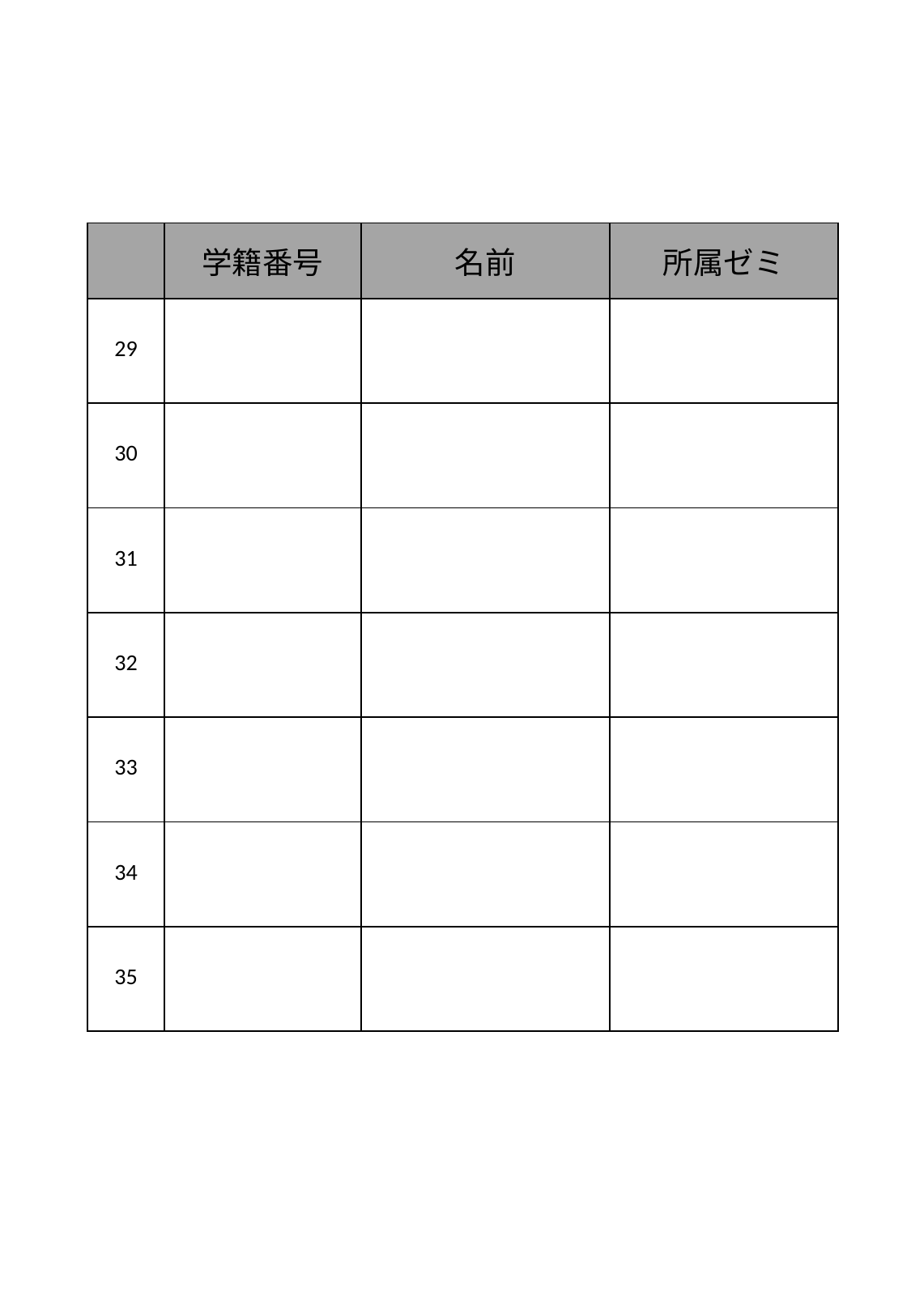

|  | 学籍番号 | 名前 | 所属ゼミ |
| --- | --- | --- | --- |
| 29 |  |  |  |
| 30 |  |  |  |
| 31 |  |  |  |
| 32 |  |  |  |
| 33 |  |  |  |
| 34 |  |  |  |
| 35 |  |  |  |